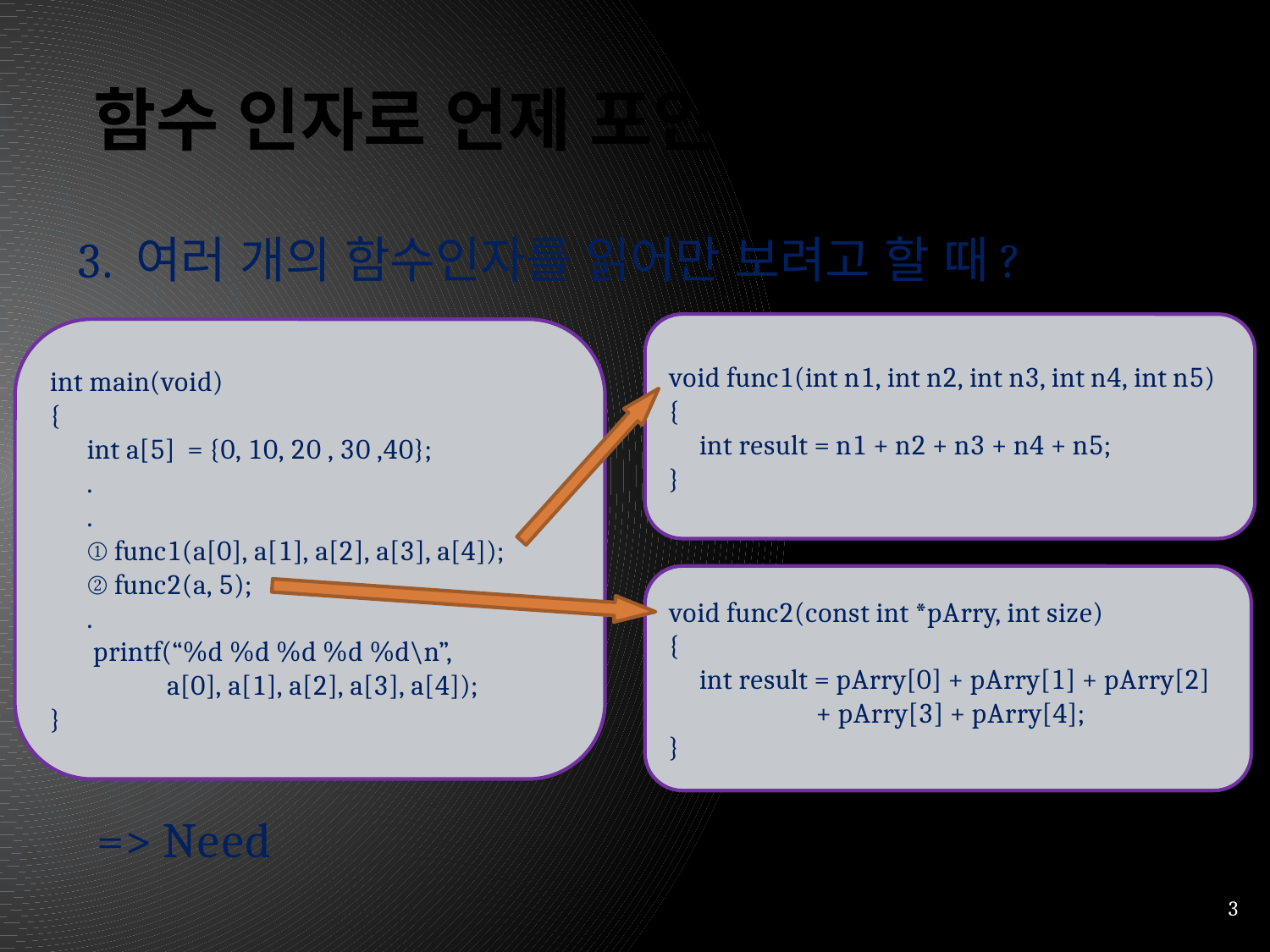

# 함수 인자로 언제 포인터를 써야 할까?
3. 여러 개의 함수인자를 읽어만 보려고 할 때?
void func1(int n1, int n2, int n3, int n4, int n5)
{
     int result = n1 + n2 + n3 + n4 + n5;
}
int main(void)
{
      int a[5]  = {0, 10, 20 , 30 ,40};
      .
      .
      ① func1(a[0], a[1], a[2], a[3], a[4]);
      ② func2(a, 5);
      .
       printf(“%d %d %d %d %d\n”,
                   a[0], a[1], a[2], a[3], a[4]);
}

void func2(const int *pArry, int size)
{
     int result = pArry[0] + pArry[1] + pArry[2]
                        + pArry[3] + pArry[4];
}

=> Need
3